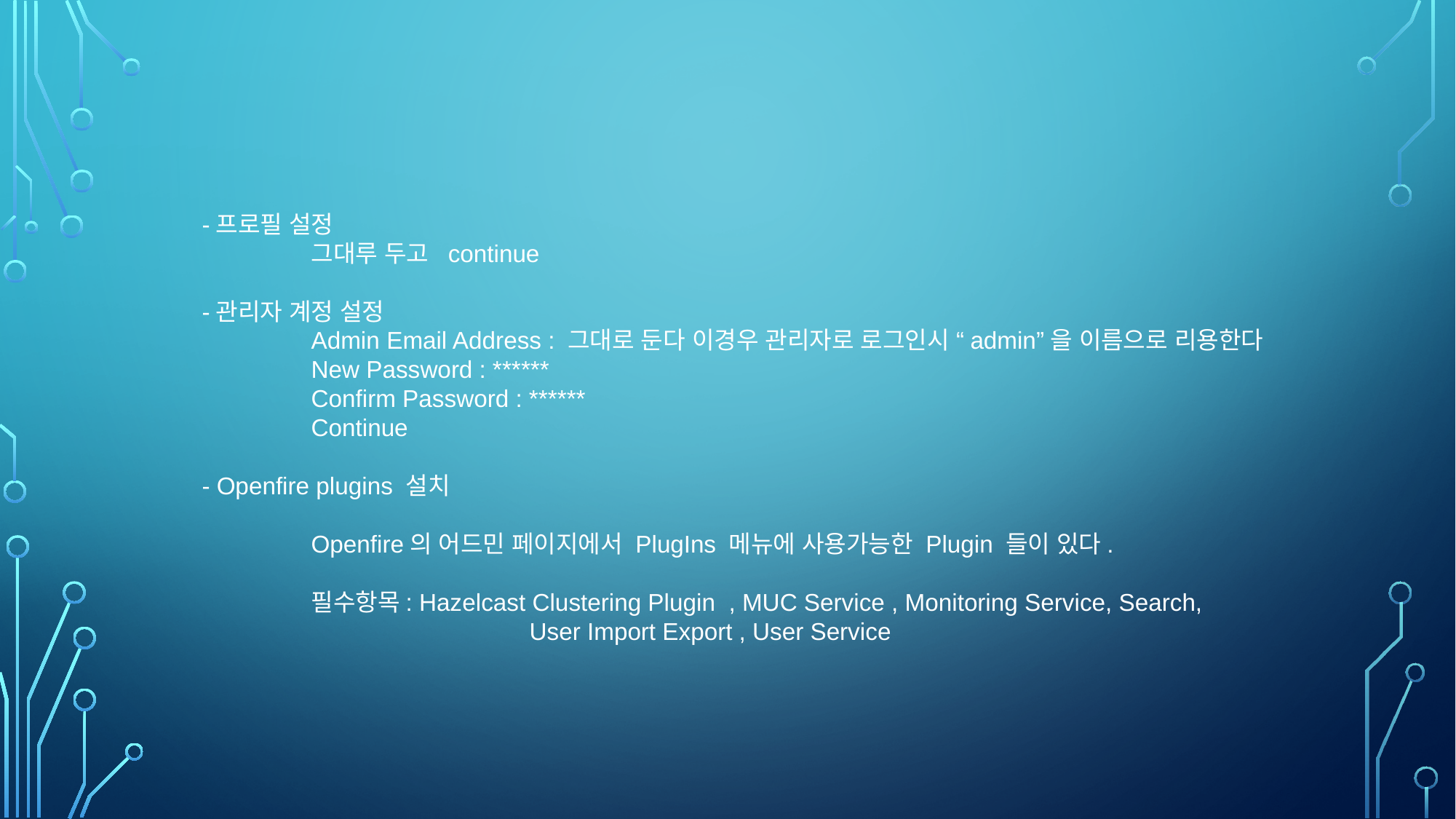

-프로필 설정
	그대루 두고  continue

-관리자 계정 설정
	Admin Email Address : 그대로 둔다 이경우 관리자로 로그인시 “admin”을 이름으로 리용한다
	New Password : ******
	Confirm Password : ******
	Continue

- Openfire plugins 설치

	Openfire의 어드민 페이지에서 PlugIns 메뉴에 사용가능한 Plugin 들이 있다.

	필수항목: Hazelcast Clustering Plugin  , MUC Service , Monitoring Service, Search,
			User Import Export , User Service